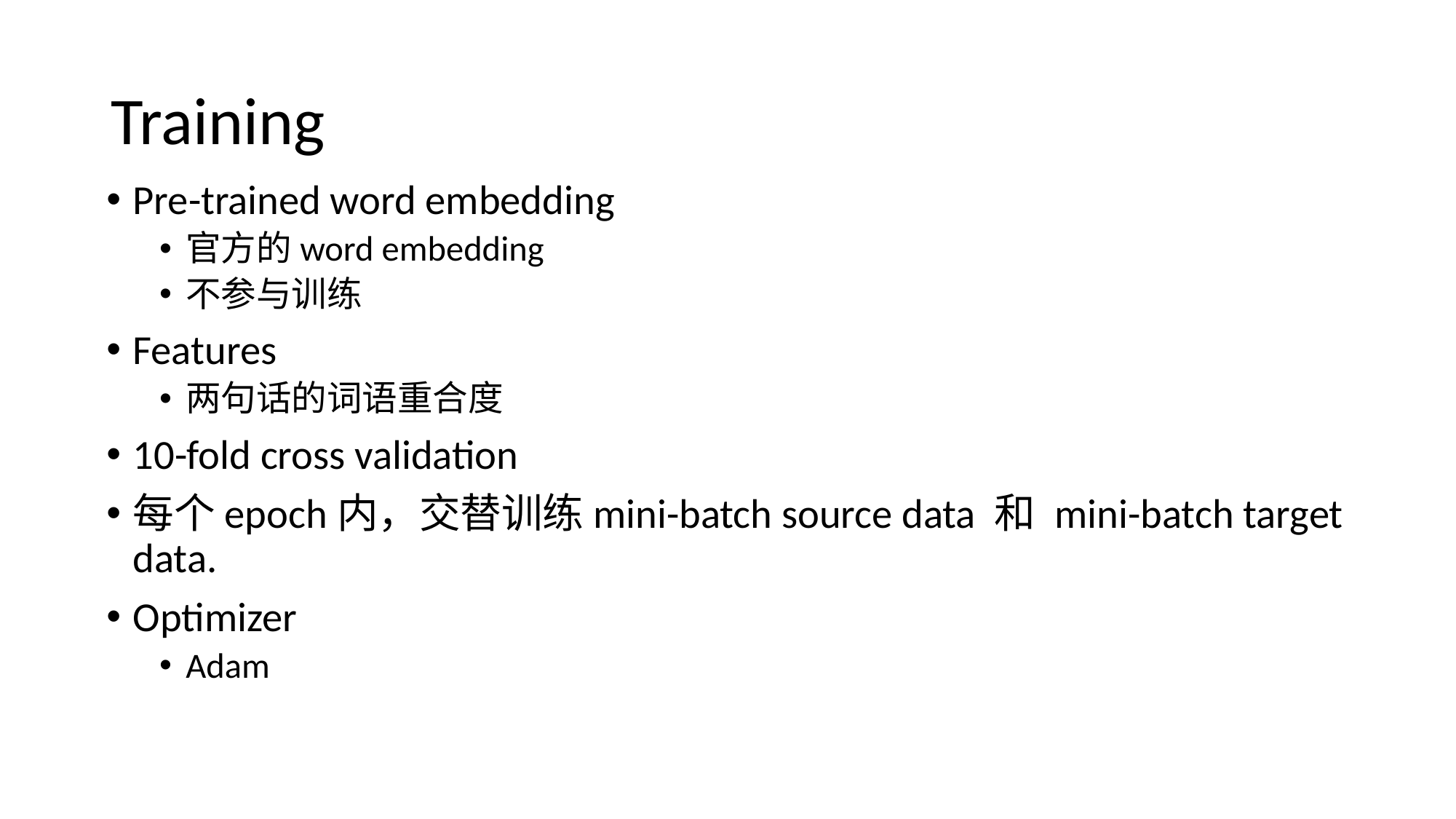

# Training
Pre-trained word embedding
官方的word embedding
不参与训练
Features
两句话的词语重合度
10-fold cross validation
每个epoch内，交替训练mini-batch source data 和 mini-batch target data.
Optimizer
Adam